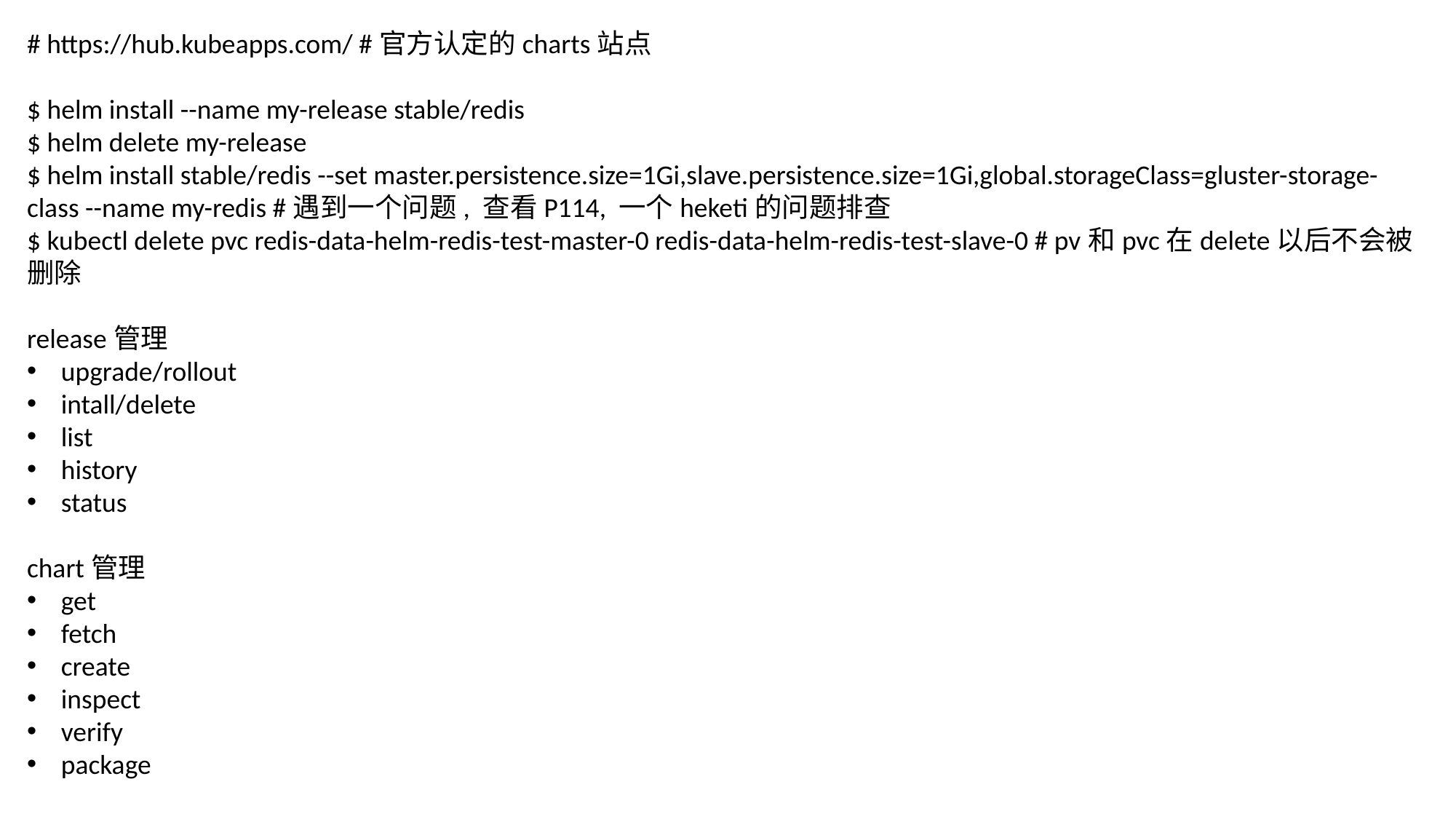

# https://hub.kubeapps.com/ #官方认定的charts站点

$ helm install --name my-release stable/redis
$ helm delete my-release
$ helm install stable/redis --set master.persistence.size=1Gi,slave.persistence.size=1Gi,global.storageClass=gluster-storage-class --name my-redis #遇到一个问题, 查看P114, 一个heketi的问题排查
$ kubectl delete pvc redis-data-helm-redis-test-master-0 redis-data-helm-redis-test-slave-0 # pv和pvc在delete以后不会被删除

release管理
upgrade/rollout
intall/delete
list
history
status

chart管理
get
fetch
create
inspect
verify
package